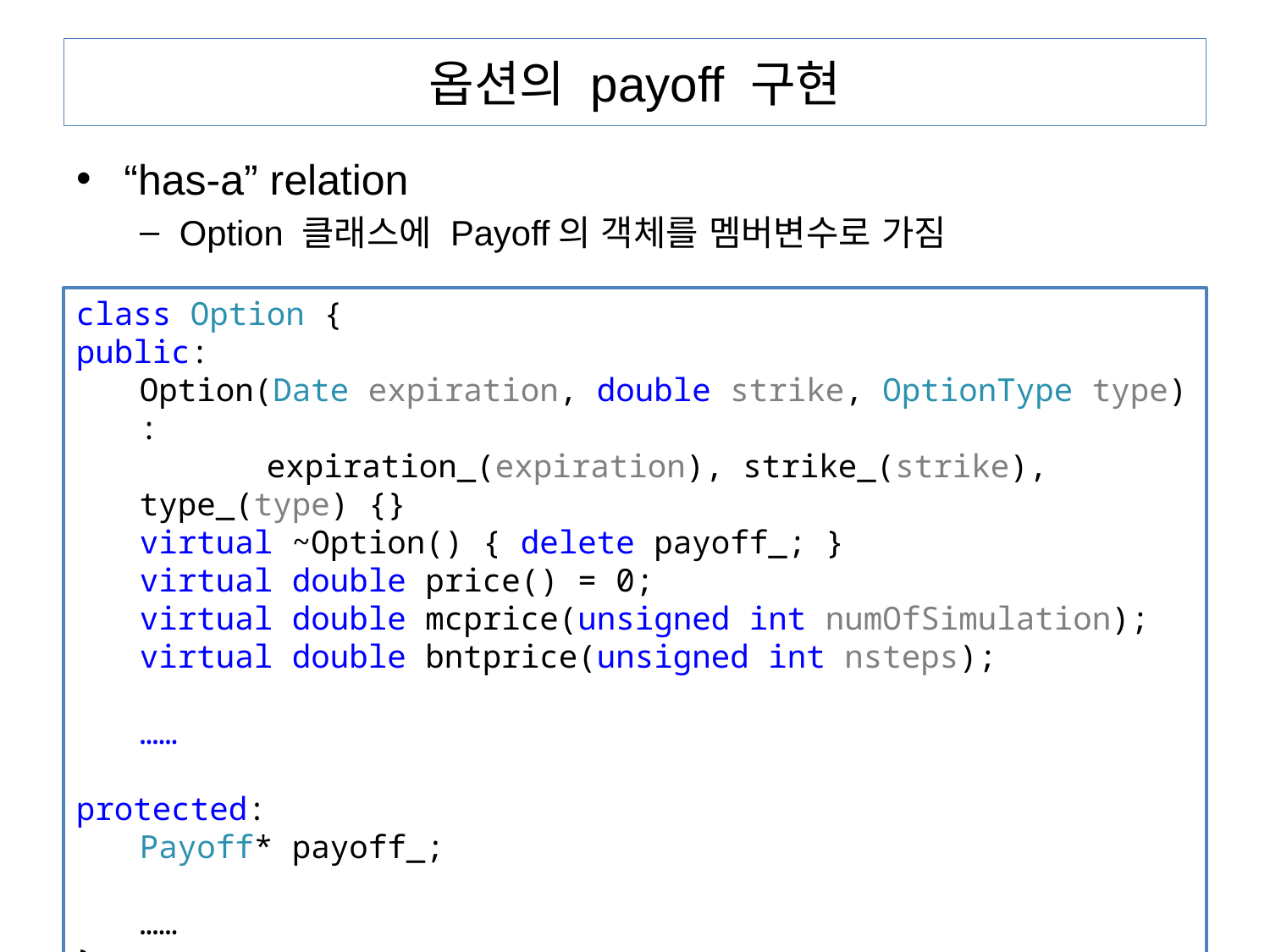

# 옵션의 payoff 구현
“has-a” relation
Option 클래스에 Payoff의 객체를 멤버변수로 가짐
class Option {
public:
Option(Date expiration, double strike, OptionType type) :
	expiration_(expiration), strike_(strike), type_(type) {}
virtual ~Option() { delete payoff_; }
virtual double price() = 0;
virtual double mcprice(unsigned int numOfSimulation);
virtual double bntprice(unsigned int nsteps);

……

protected:
Payoff* payoff_;

……
};